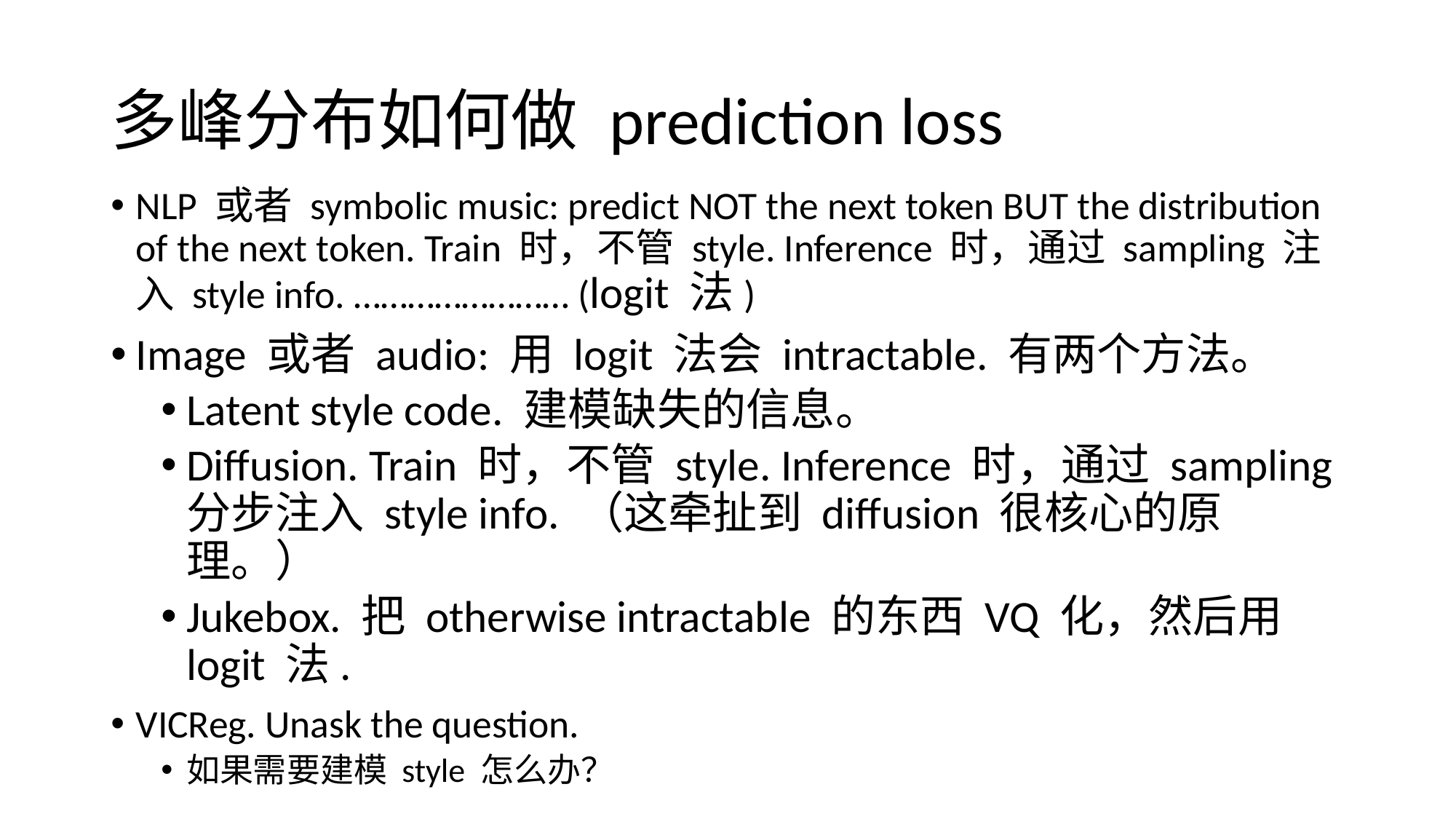

# 多峰分布如何做 prediction loss
NLP 或者 symbolic music: predict NOT the next token BUT the distribution of the next token. Train 时，不管 style. Inference 时，通过 sampling 注入 style info. …………………… (logit 法)
Image 或者 audio: 用 logit 法会 intractable. 有两个方法。
Latent style code. 建模缺失的信息。
Diffusion. Train 时，不管 style. Inference 时，通过 sampling 分步注入 style info. （这牵扯到 diffusion 很核心的原理。）
Jukebox. 把 otherwise intractable 的东西 VQ 化，然后用 logit 法.
VICReg. Unask the question.
如果需要建模 style 怎么办？